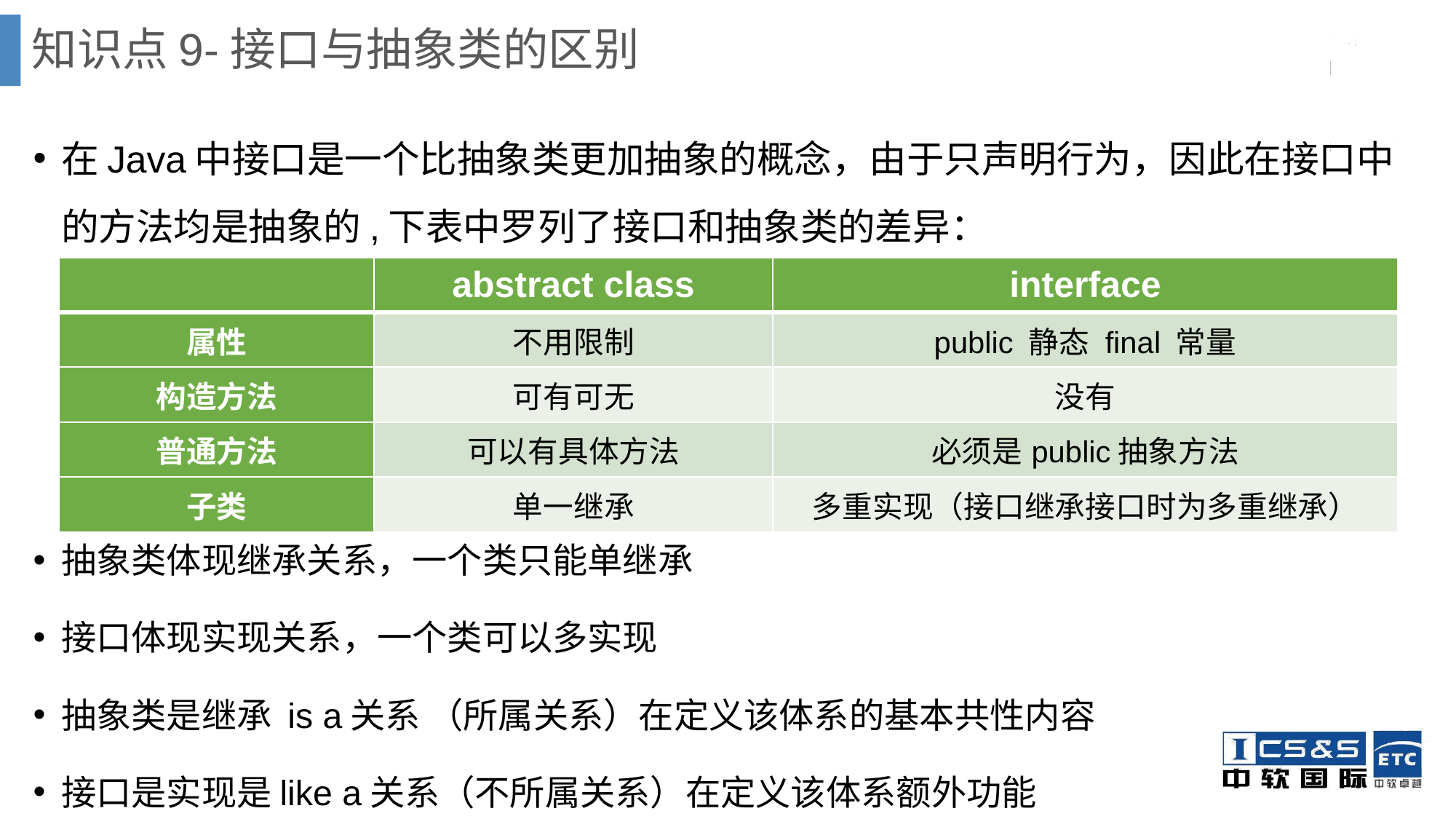

# 知识点9-接口与抽象类的区别
在Java中接口是一个比抽象类更加抽象的概念，由于只声明行为，因此在接口中的方法均是抽象的,下表中罗列了接口和抽象类的差异：

抽象类体现继承关系，一个类只能单继承
接口体现实现关系，一个类可以多实现
抽象类是继承 is a关系 （所属关系）在定义该体系的基本共性内容
接口是实现是like a关系（不所属关系）在定义该体系额外功能

|  | abstract class | interface |
| --- | --- | --- |
| 属性 | 不用限制 | public 静态 final 常量 |
| 构造方法 | 可有可无 | 没有 |
| 普通方法 | 可以有具体方法 | 必须是public抽象方法 |
| 子类 | 单一继承 | 多重实现（接口继承接口时为多重继承） |